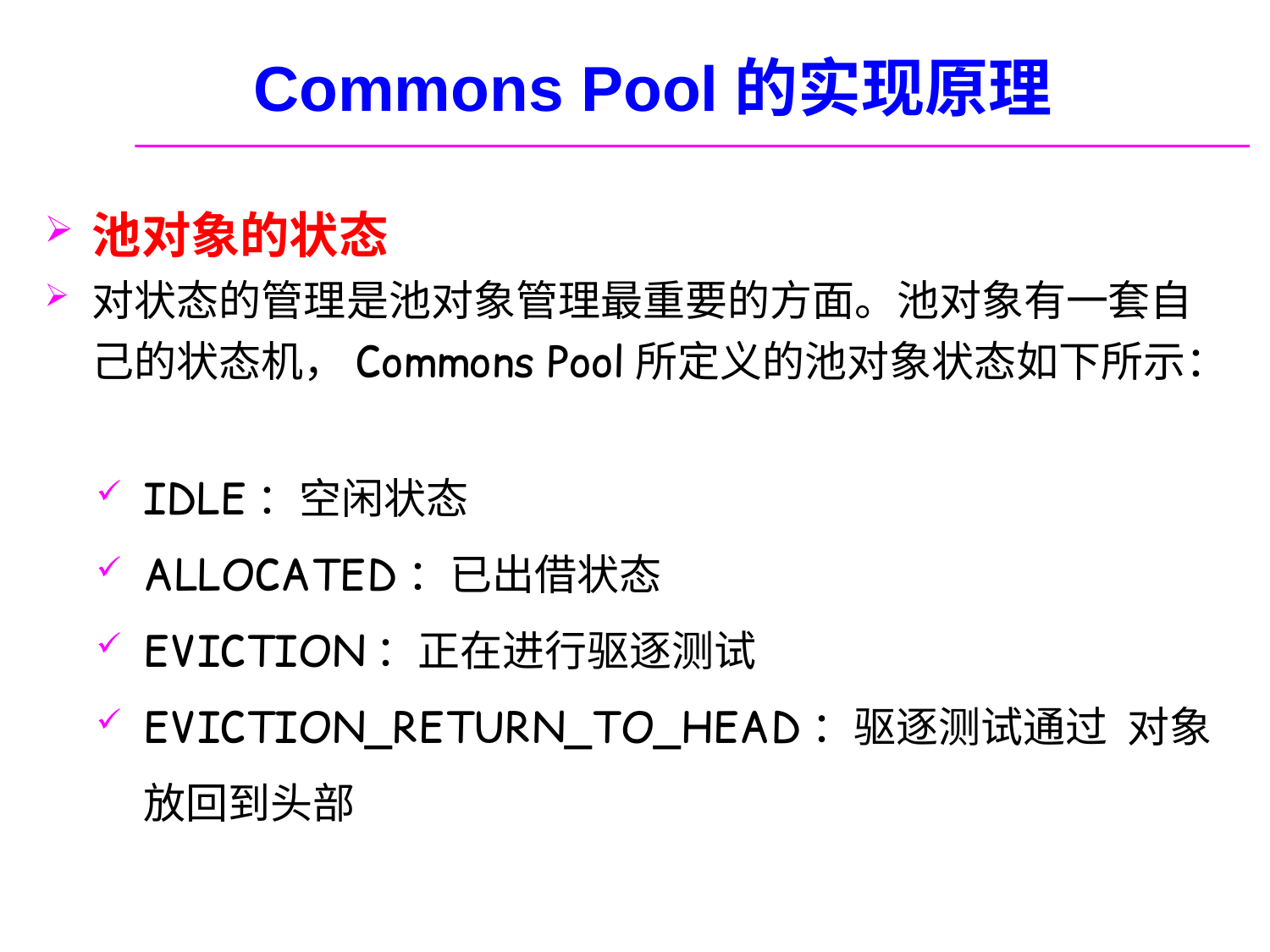

# Commons Pool的实现原理
池对象的状态
对状态的管理是池对象管理最重要的方面。池对象有一套自己的状态机，Commons Pool所定义的池对象状态如下所示：

IDLE：空闲状态
ALLOCATED：已出借状态
EVICTION：正在进行驱逐测试
EVICTION_RETURN_TO_HEAD：驱逐测试通过  对象放回到头部

23